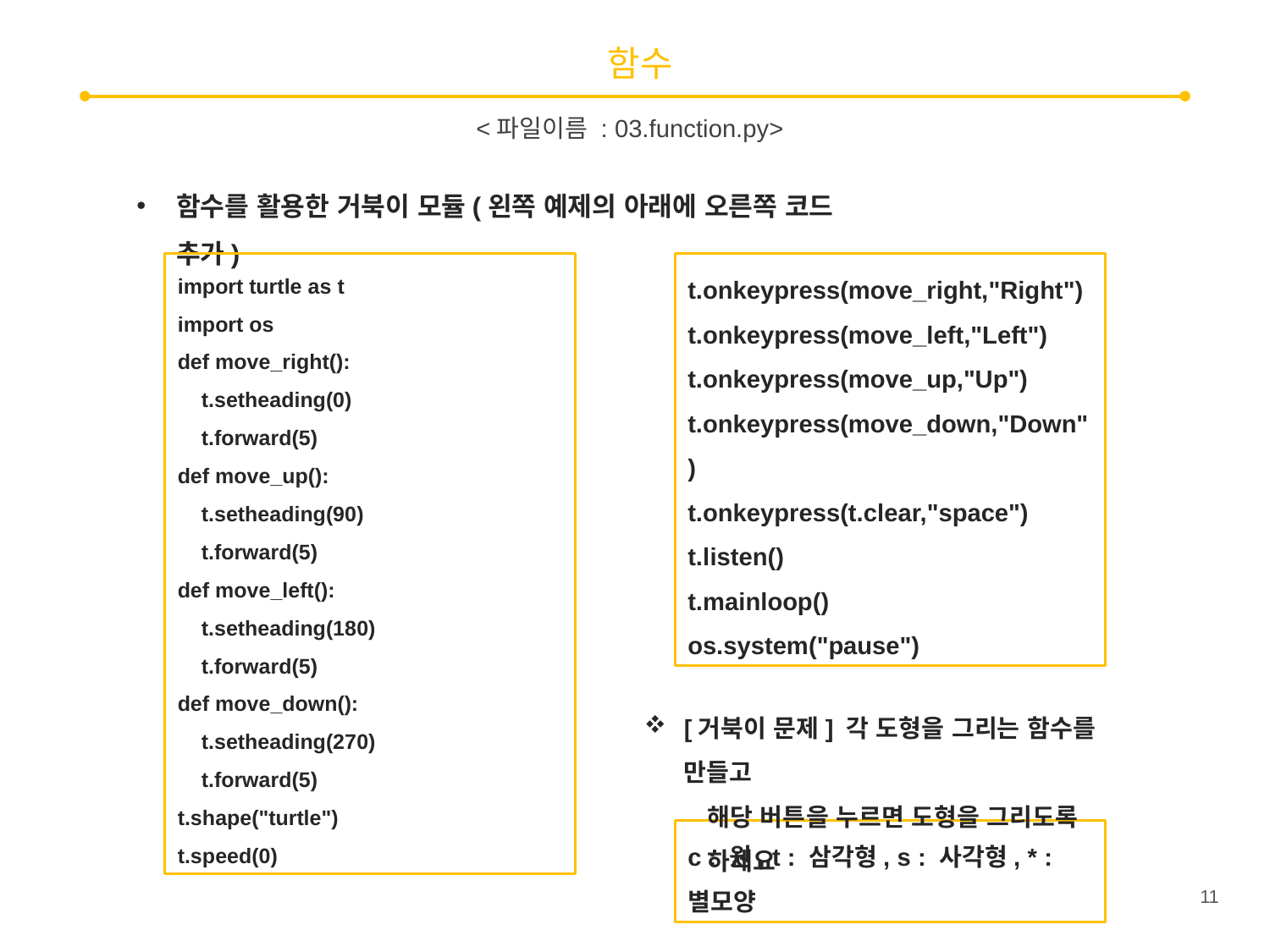

# 함수
<파일이름 : 03.function.py>
함수를 활용한 거북이 모듈(왼쪽 예제의 아래에 오른쪽 코드 추가)
import turtle as t
import os
def move_right():
    t.setheading(0)
    t.forward(5)
def move_up():
    t.setheading(90)
    t.forward(5)
def move_left():
    t.setheading(180)
    t.forward(5)
def move_down():
    t.setheading(270)
    t.forward(5)
t.shape("turtle")
t.speed(0)
t.onkeypress(move_right,"Right")
t.onkeypress(move_left,"Left")
t.onkeypress(move_up,"Up")
t.onkeypress(move_down,"Down")
t.onkeypress(t.clear,"space")
t.listen()
t.mainloop()
os.system("pause")
[거북이 문제] 각 도형을 그리는 함수를 만들고
해당 버튼을 누르면 도형을 그리도록 하세요
c : 원, t : 삼각형, s : 사각형, * : 별모양